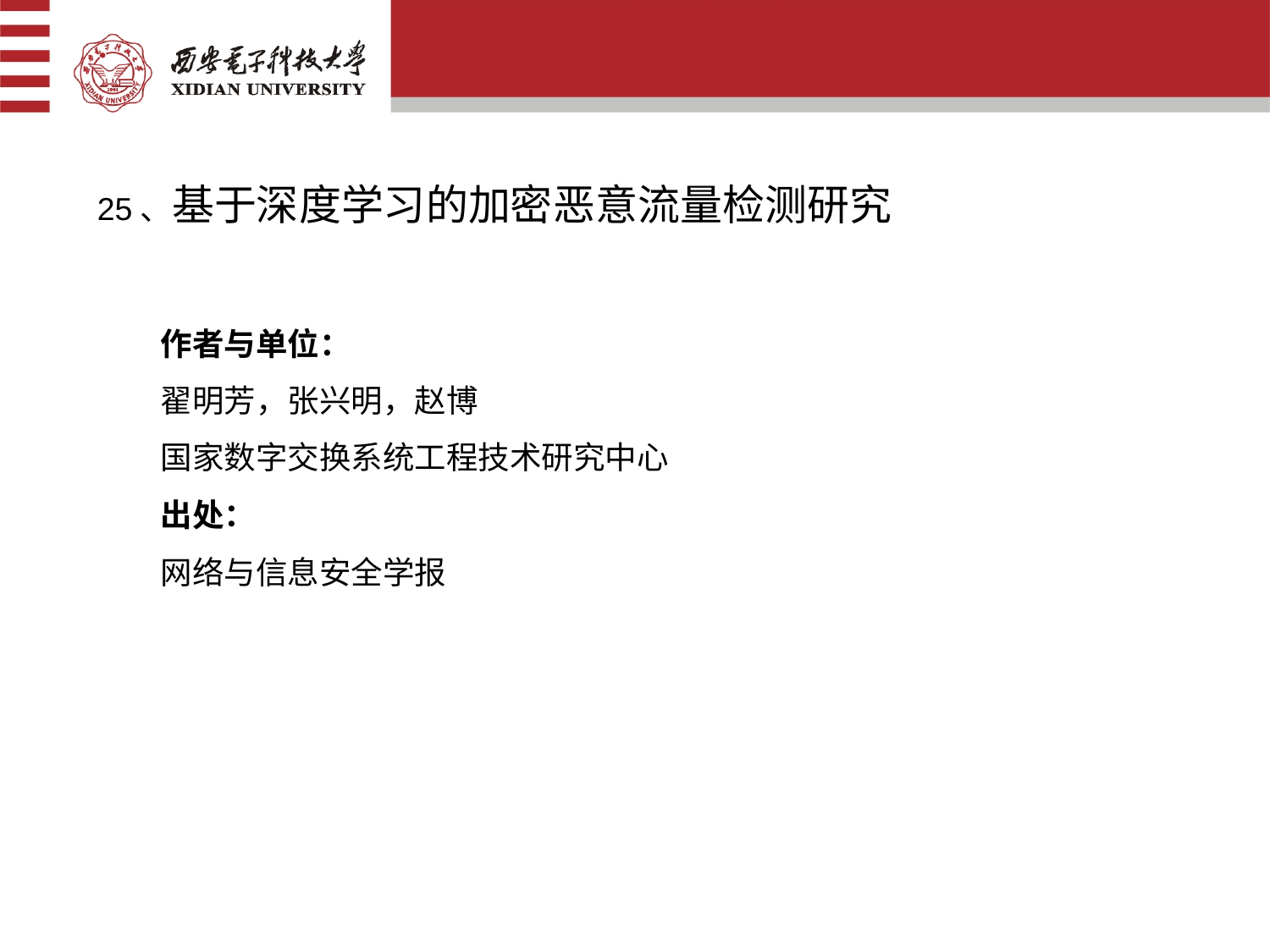

25、基于深度学习的加密恶意流量检测研究

作者与单位：
翟明芳，张兴明，赵博
国家数字交换系统工程技术研究中心
出处：
网络与信息安全学报